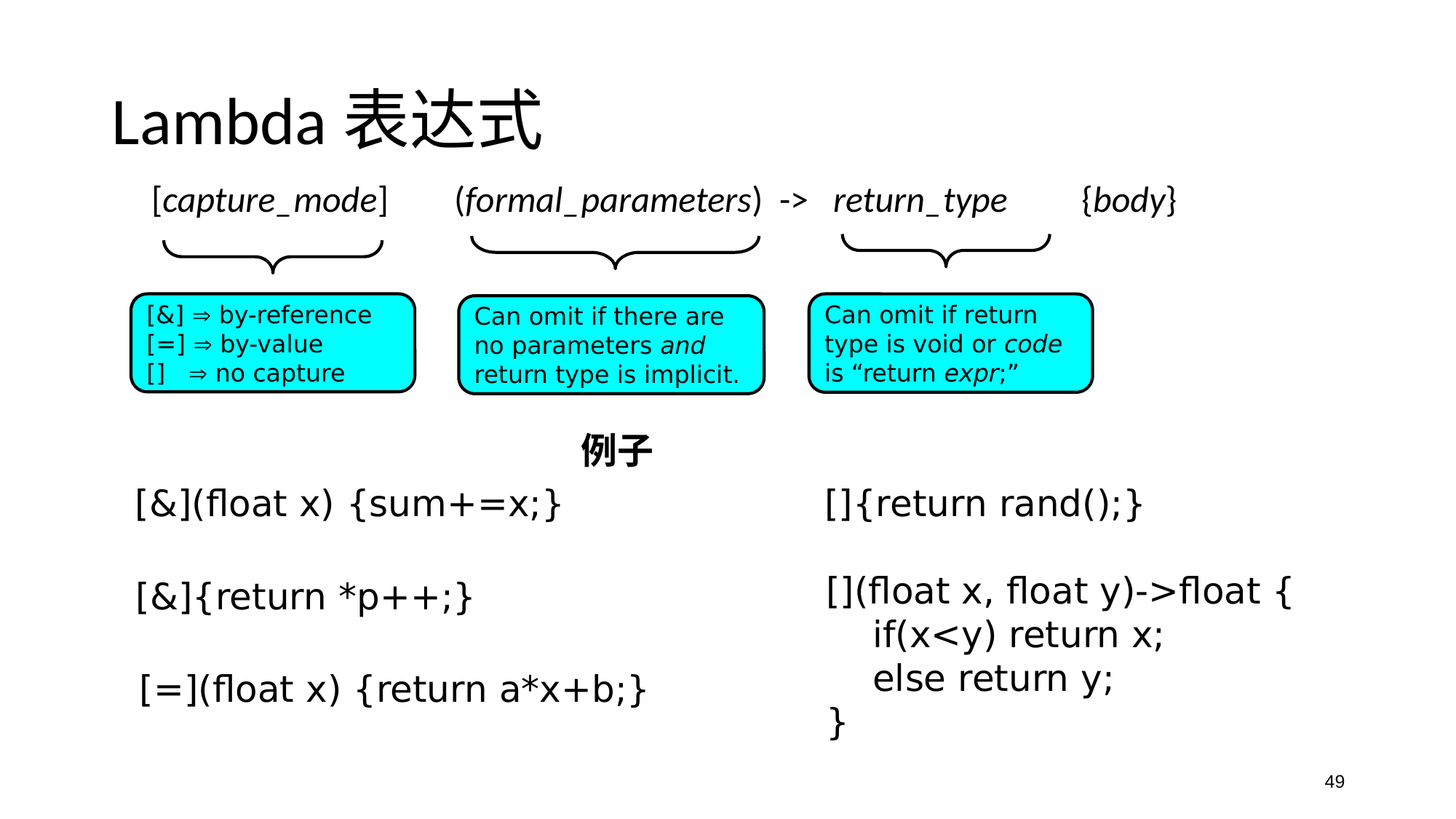

# Lambda表达式
  [capture_mode]        (formal_parameters)  ->   return_type         {body}

Can omit if return type is void or code is “return expr;”

Can omit if there are no parameters and return type is implicit.

[&] ⇒ by-reference
[=] ⇒ by-value
[]   ⇒ no capture
例子
[]{return rand();}
[&](float x) {sum+=x;}
[](float x, float y)->float {
    if(x<y) return x;
    else return y;
}
[&]{return *p++;}
[=](float x) {return a*x+b;}
49